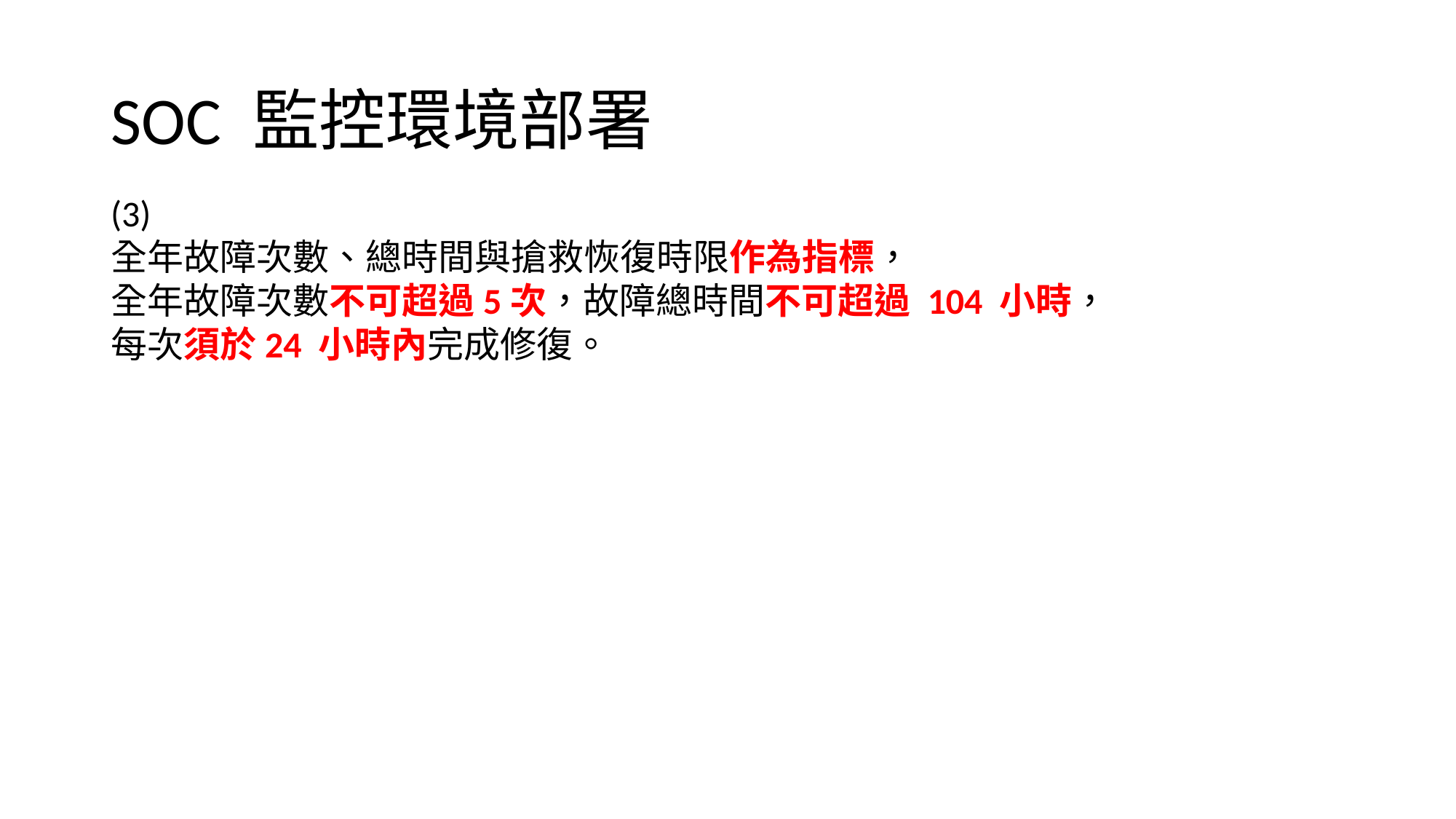

# SOC 監控環境部署
(3)
全年故障次數、總時間與搶救恢復時限作為指標，
全年故障次數不可超過5次，故障總時間不可超過 104 小時，
每次須於24 小時內完成修復。